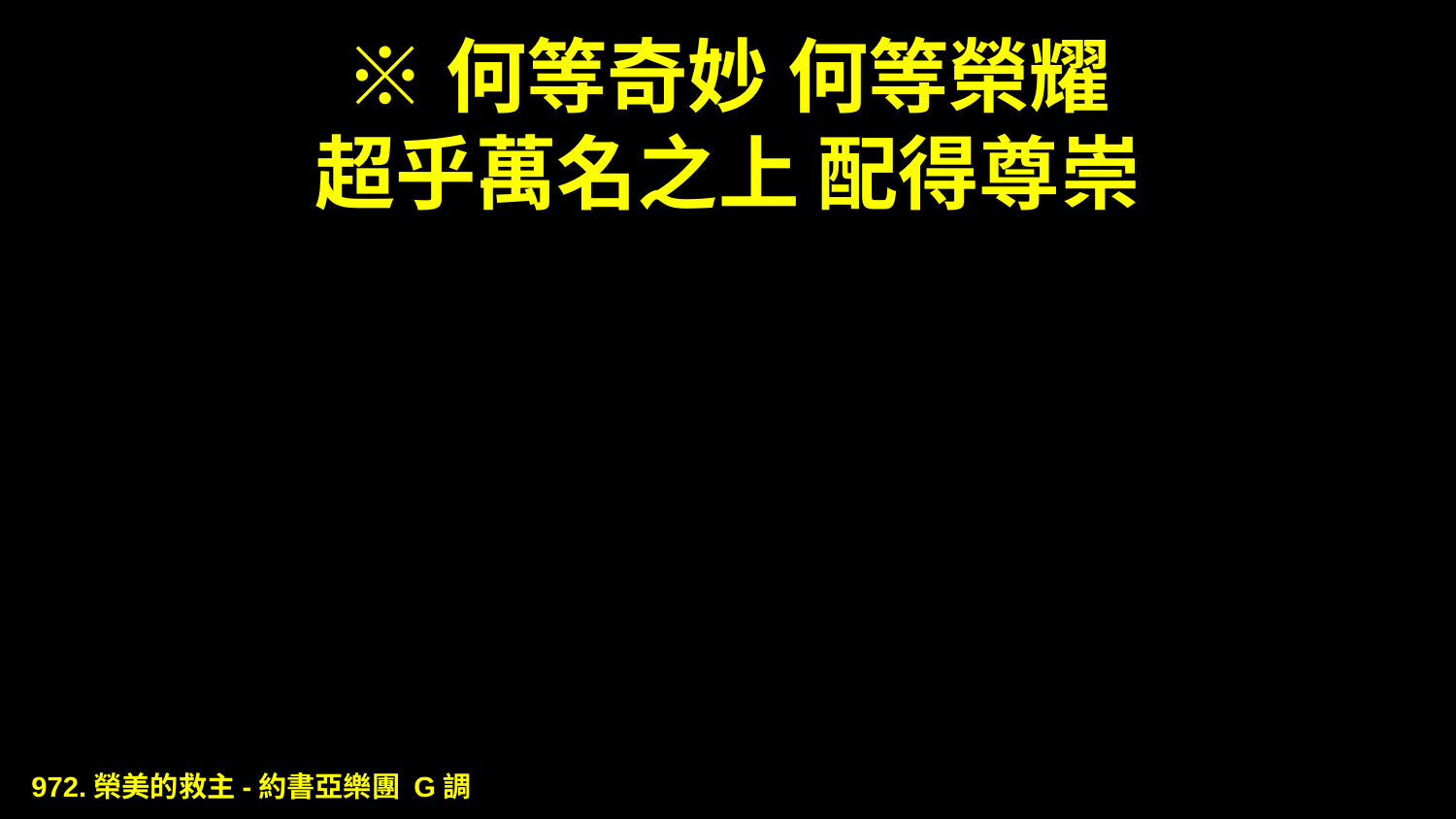

# ※何等奇妙 何等榮耀 超乎萬名之上 配得尊崇
972.榮美的救主-約書亞樂團 G調